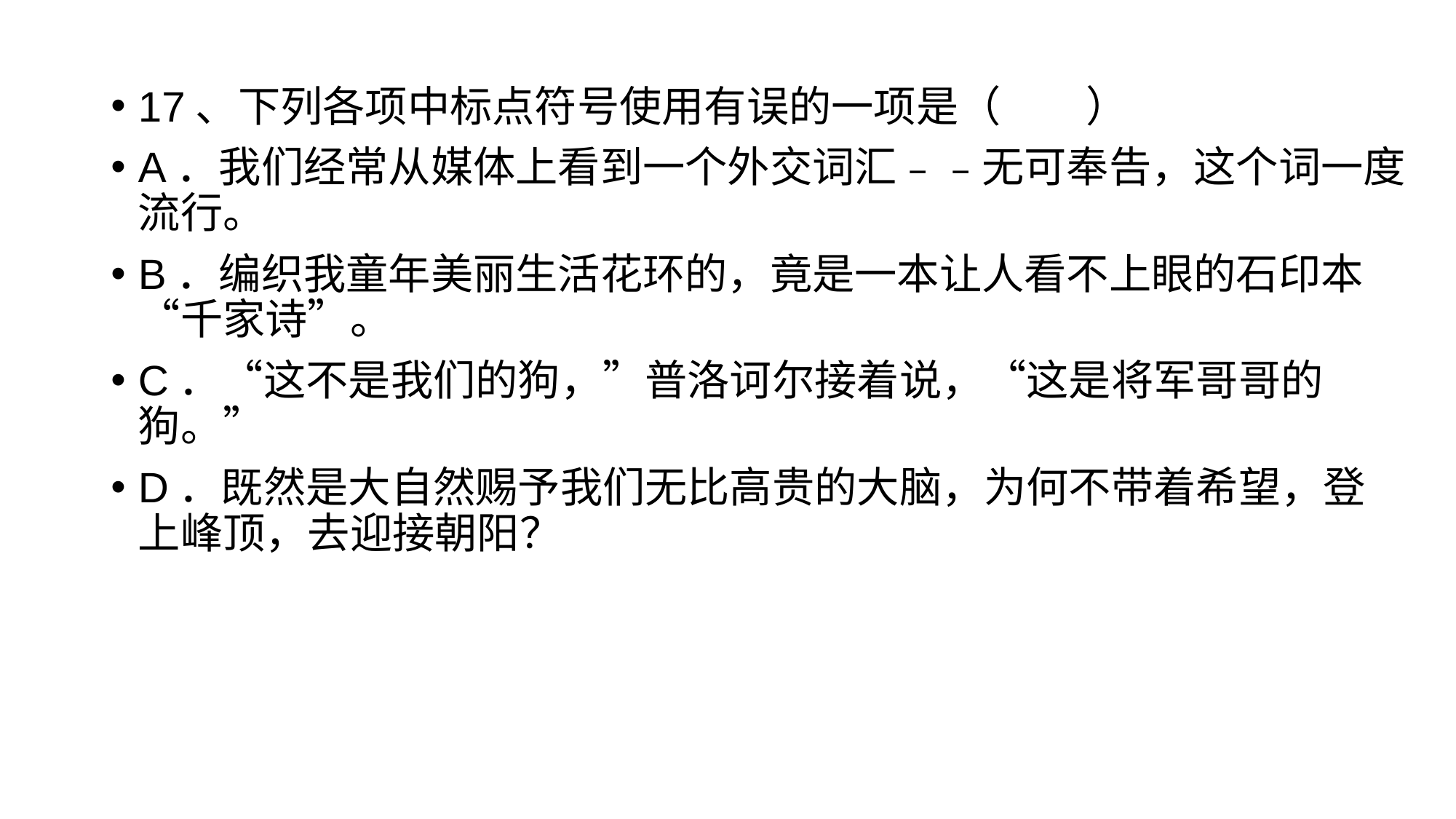

17、下列各项中标点符号使用有误的一项是（　　）
A．我们经常从媒体上看到一个外交词汇﹣﹣无可奉告，这个词一度流行。
B．编织我童年美丽生活花环的，竟是一本让人看不上眼的石印本“千家诗”。
C．“这不是我们的狗，”普洛诃尔接着说，“这是将军哥哥的狗。”
D．既然是大自然赐予我们无比高贵的大脑，为何不带着希望，登上峰顶，去迎接朝阳？